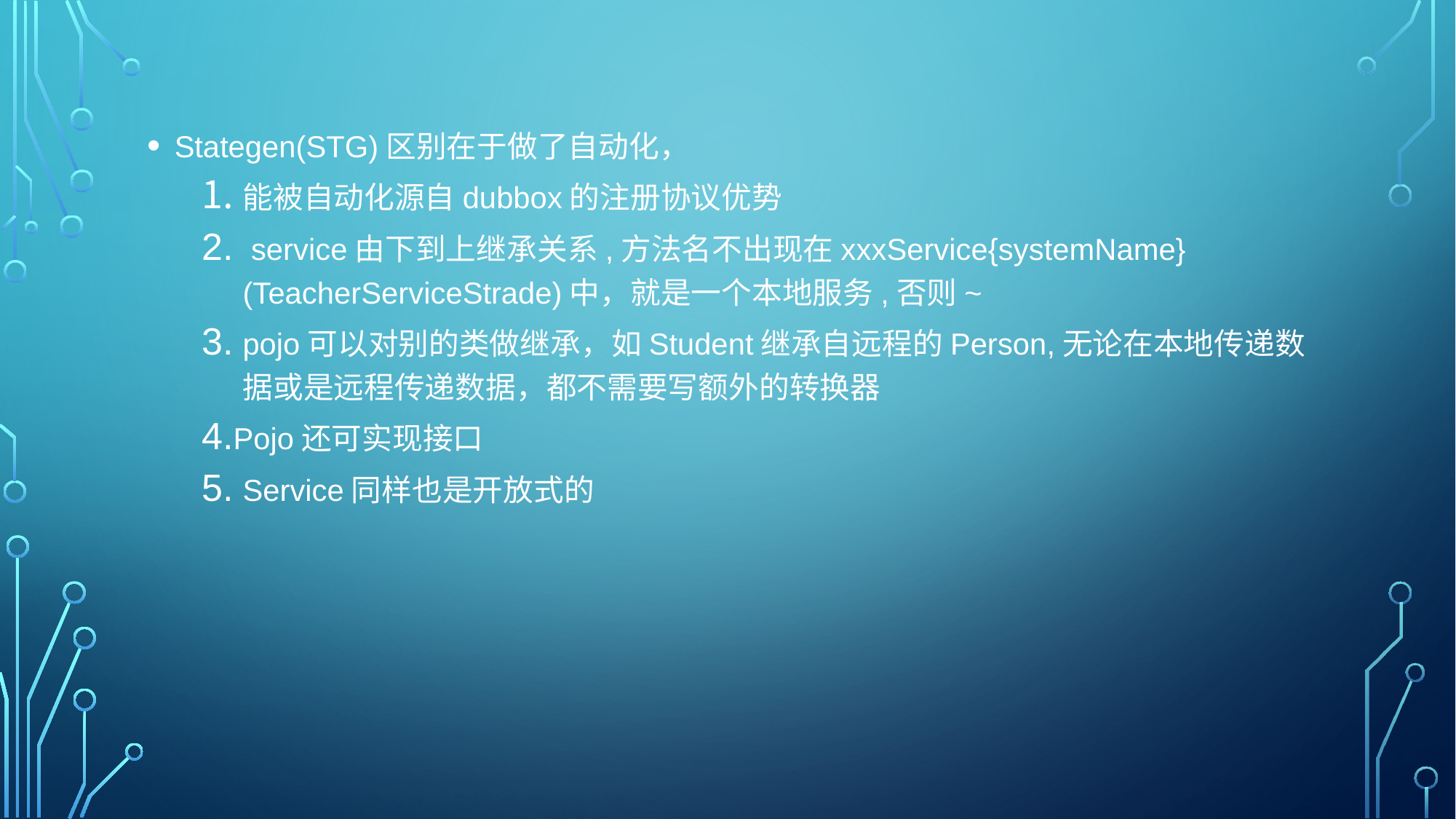

Stategen(STG)区别在于做了自动化，
能被自动化源自dubbox的注册协议优势
 service由下到上继承关系,方法名不出现在xxxService{systemName}(TeacherServiceStrade)中，就是一个本地服务,否则~
pojo可以对别的类做继承，如Student继承自远程的Person,无论在本地传递数据或是远程传递数据，都不需要写额外的转换器
Pojo还可实现接口
Service同样也是开放式的